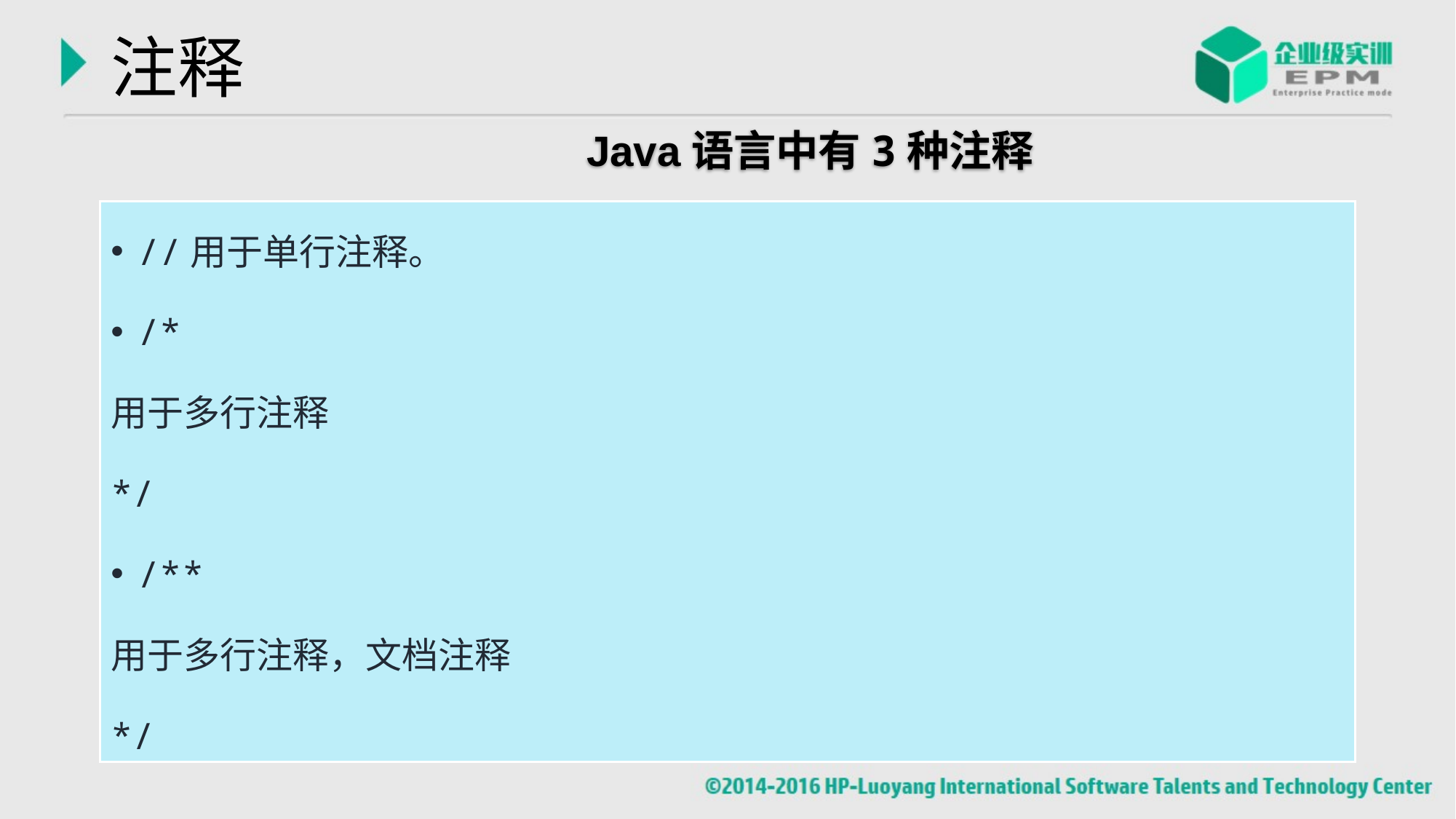

# 注释
Java语言中有3种注释
//用于单行注释。
/*
用于多行注释
*/
/**
用于多行注释，文档注释
*/